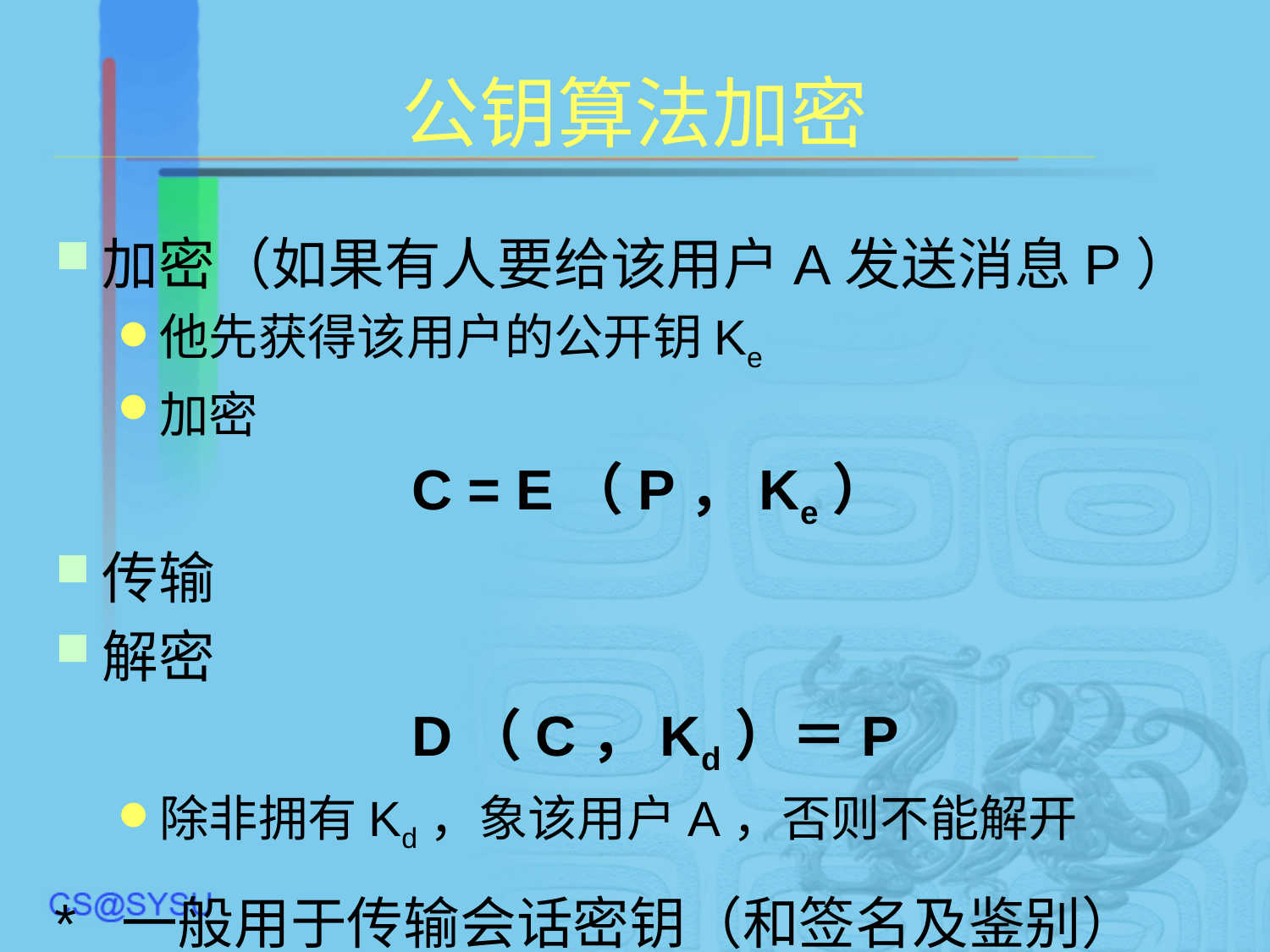

# 公钥算法加密
加密（如果有人要给该用户A发送消息P）
他先获得该用户的公开钥Ke
加密
			C = E（P，Ke）
传输
解密
			D（C，Kd）＝P
除非拥有Kd，象该用户A，否则不能解开

*  一般用于传输会话密钥（和签名及鉴别）